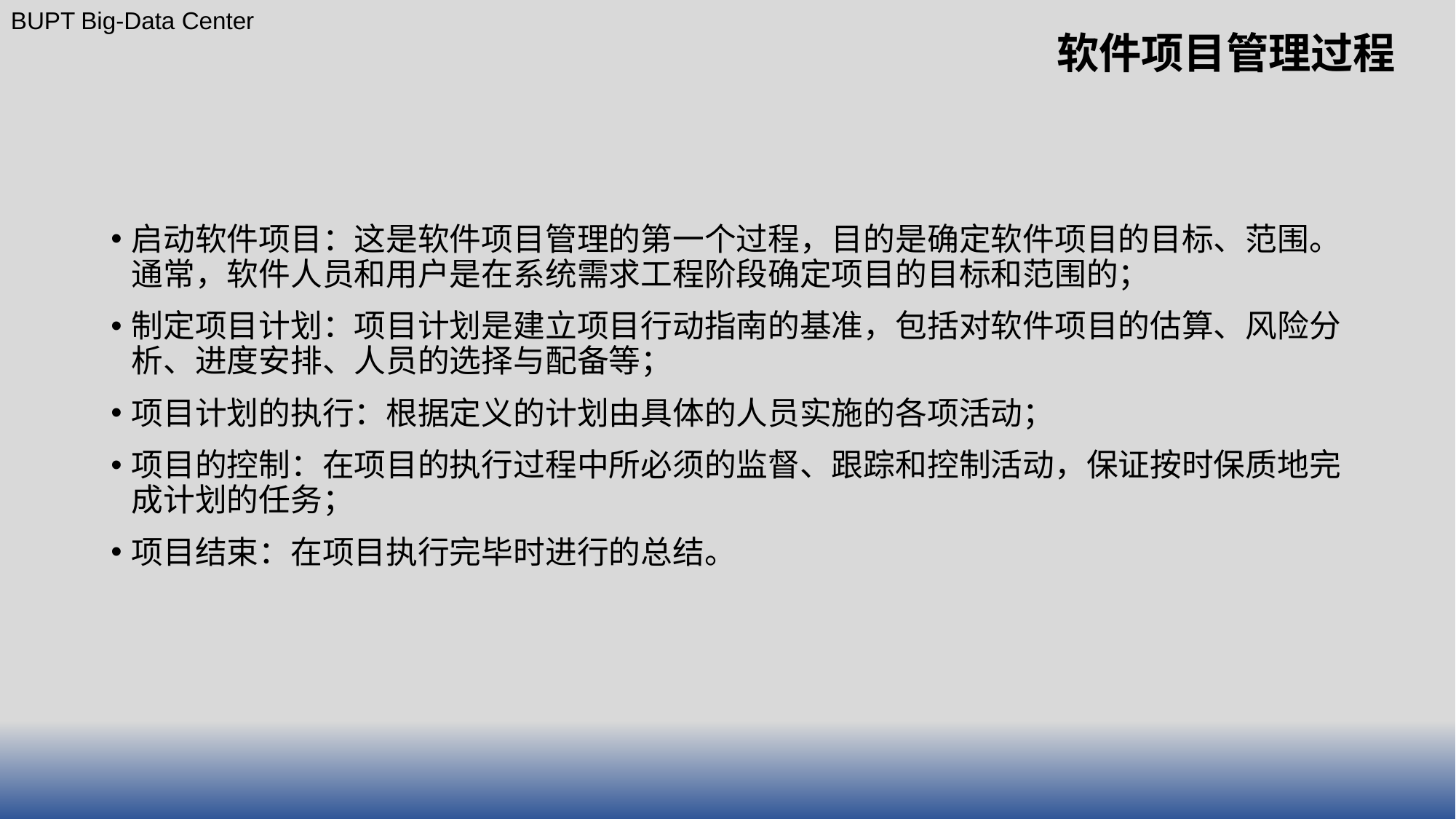

# 软件项目管理过程
启动软件项目：这是软件项目管理的第一个过程，目的是确定软件项目的目标、范围。通常，软件人员和用户是在系统需求工程阶段确定项目的目标和范围的；
制定项目计划：项目计划是建立项目行动指南的基准，包括对软件项目的估算、风险分析、进度安排、人员的选择与配备等；
项目计划的执行：根据定义的计划由具体的人员实施的各项活动；
项目的控制：在项目的执行过程中所必须的监督、跟踪和控制活动，保证按时保质地完成计划的任务；
项目结束：在项目执行完毕时进行的总结。